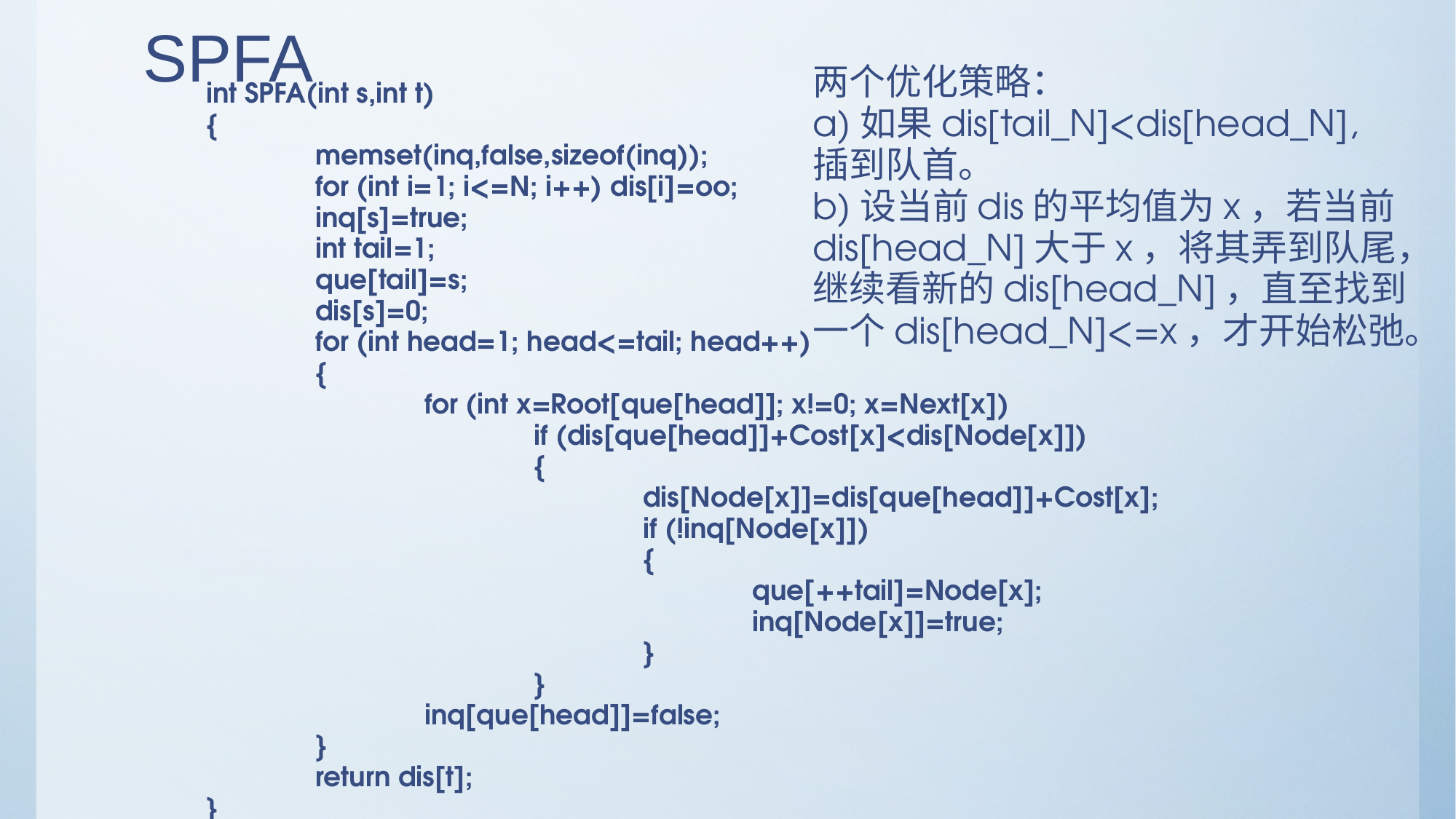

# SPFA
两个优化策略：
a)如果dis[tail_N]<dis[head_N],
插到队首。
b)设当前dis的平均值为x，若当前
dis[head_N]大于x，将其弄到队尾，
继续看新的dis[head_N]，直至找到
一个dis[head_N]<=x，才开始松弛。
int SPFA(int s,int t)
{
	memset(inq,false,sizeof(inq));
	for (int i=1; i<=N; i++) dis[i]=oo;
	inq[s]=true;
	int tail=1;
	que[tail]=s;
	dis[s]=0;
	for (int head=1; head<=tail; head++)
	{
		for (int x=Root[que[head]]; x!=0; x=Next[x])
			if (dis[que[head]]+Cost[x]<dis[Node[x]])
			{
				dis[Node[x]]=dis[que[head]]+Cost[x];
				if (!inq[Node[x]])
				{
					que[++tail]=Node[x];
					inq[Node[x]]=true;
				}
			}
		inq[que[head]]=false;
	}
	return dis[t];
}